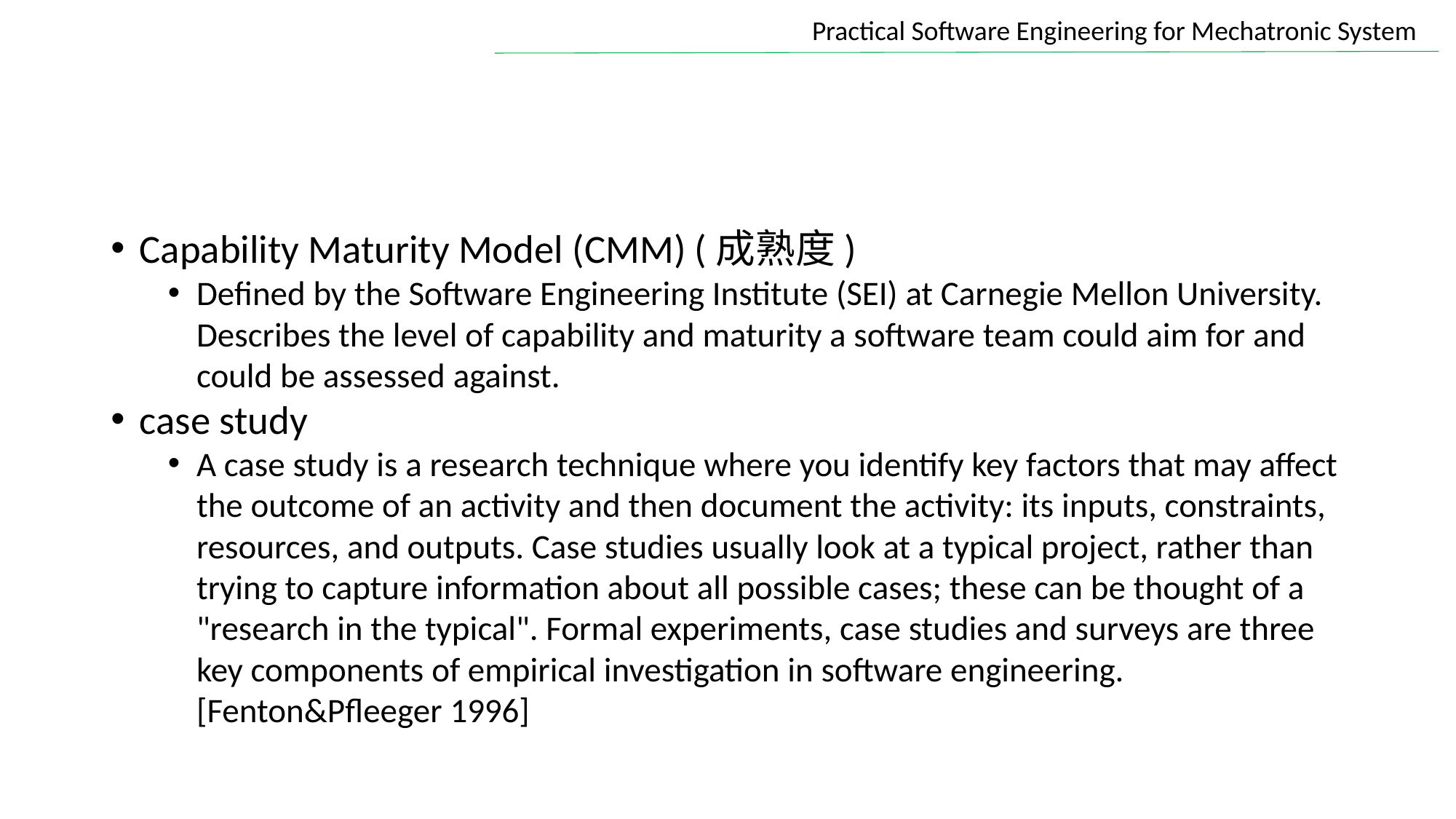

#
Capability Maturity Model (CMM) (成熟度)
Defined by the Software Engineering Institute (SEI) at Carnegie Mellon University. Describes the level of capability and maturity a software team could aim for and could be assessed against.
case study
A case study is a research technique where you identify key factors that may affect the outcome of an activity and then document the activity: its inputs, constraints, resources, and outputs. Case studies usually look at a typical project, rather than trying to capture information about all possible cases; these can be thought of a "research in the typical". Formal experiments, case studies and surveys are three key components of empirical investigation in software engineering. [Fenton&Pfleeger 1996]

11